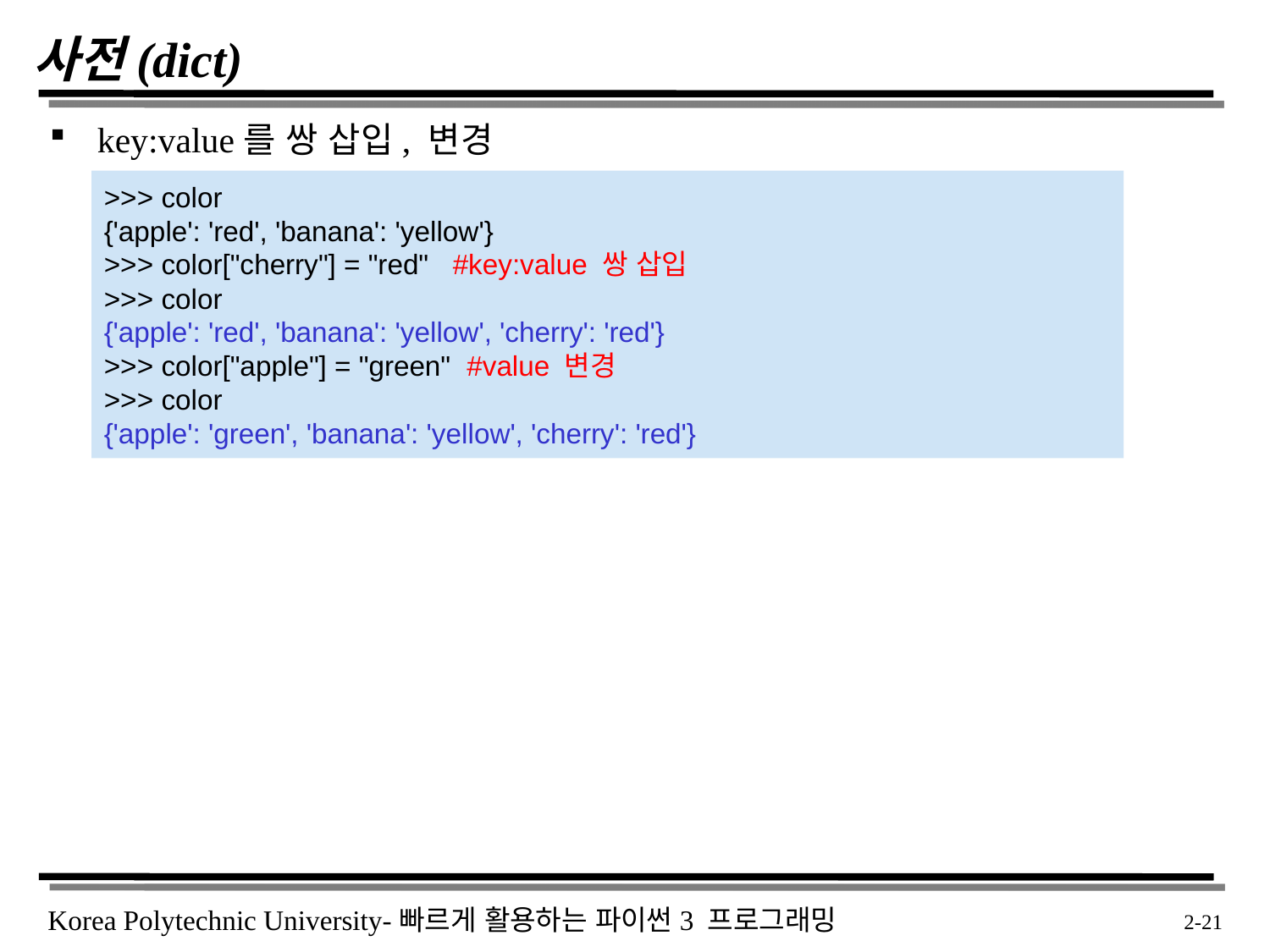

# 사전(dict)
key:value를 쌍 삽입, 변경

>>> color
{'apple': 'red', 'banana': 'yellow'}
>>> color["cherry"] = "red"   #key:value 쌍 삽입
>>> color
{'apple': 'red', 'banana': 'yellow', 'cherry': 'red'}
>>> color["apple"] = "green"  #value 변경
>>> color
{'apple': 'green', 'banana': 'yellow', 'cherry': 'red'}
 2-21